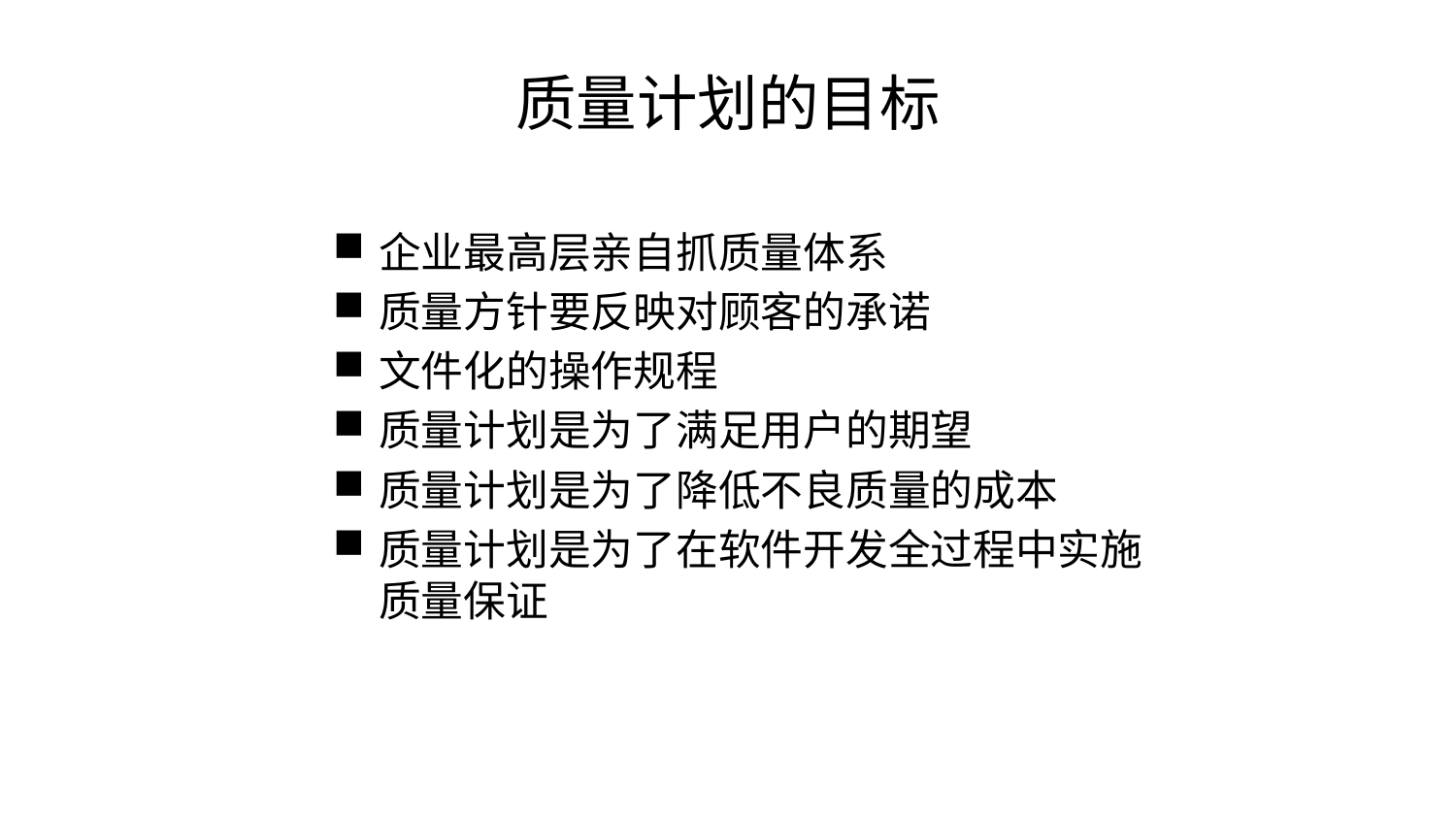

# 质量计划的目标
企业最高层亲自抓质量体系
质量方针要反映对顾客的承诺
文件化的操作规程
质量计划是为了满足用户的期望
质量计划是为了降低不良质量的成本
质量计划是为了在软件开发全过程中实施质量保证